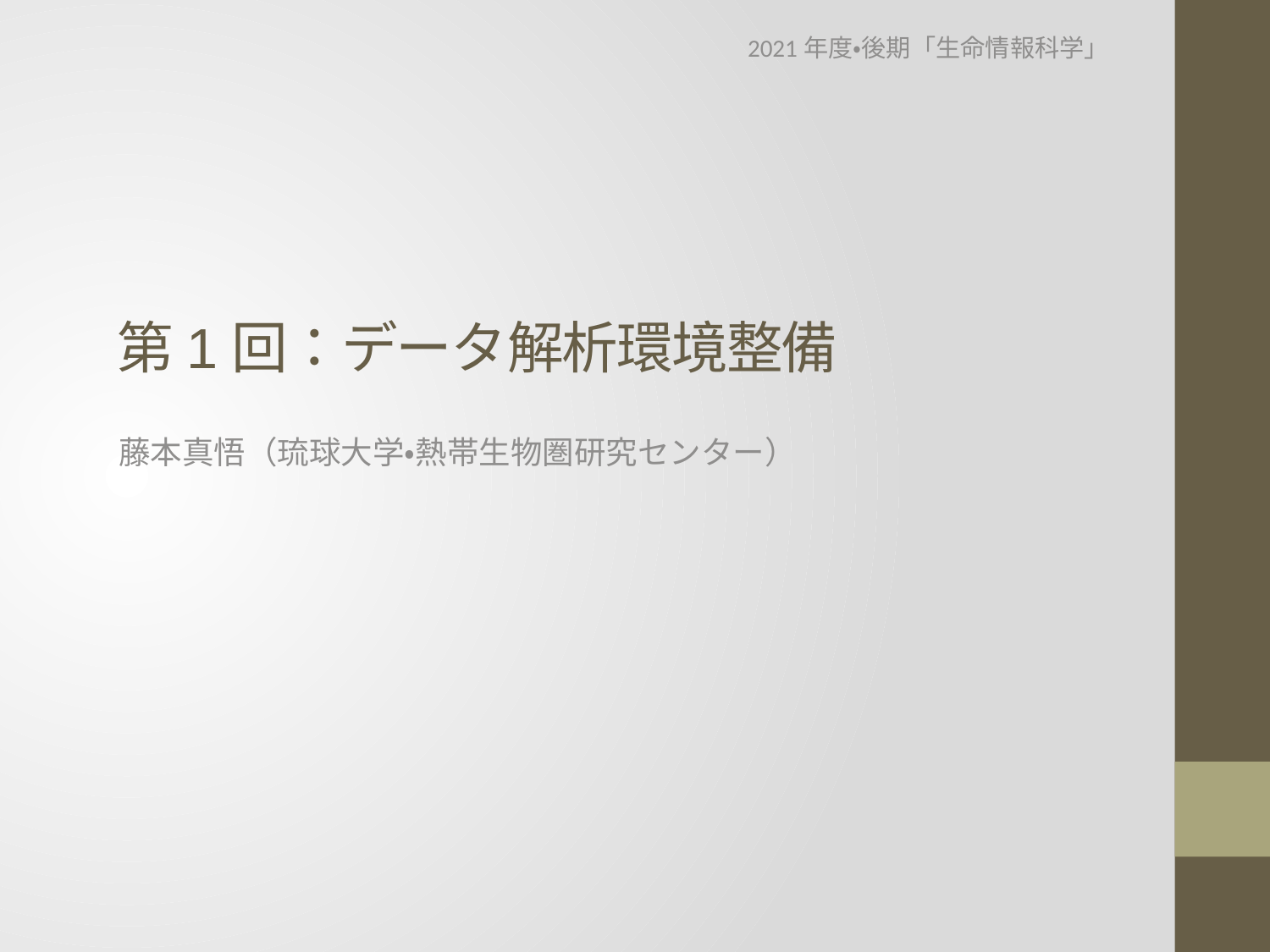

2021年度・後期「生命情報科学」
# 第1回：データ解析環境整備
藤本真悟（琉球大学・熱帯生物圏研究センター）